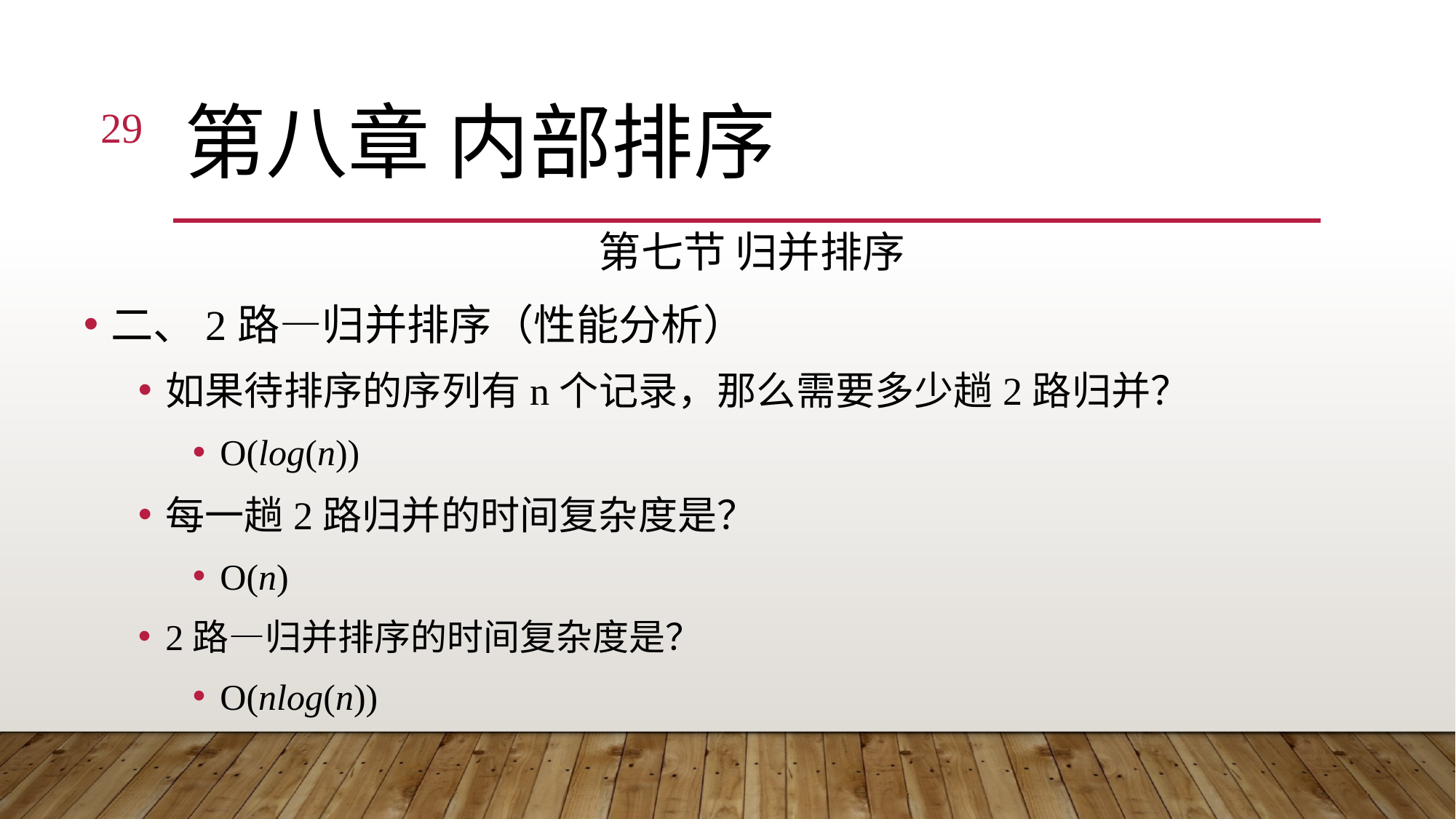

29
# 第八章 内部排序
第七节 归并排序
二、2路—归并排序（性能分析）
如果待排序的序列有n个记录，那么需要多少趟2路归并？
O(log(n))
每一趟2路归并的时间复杂度是？
O(n)
2路—归并排序的时间复杂度是？
O(nlog(n))